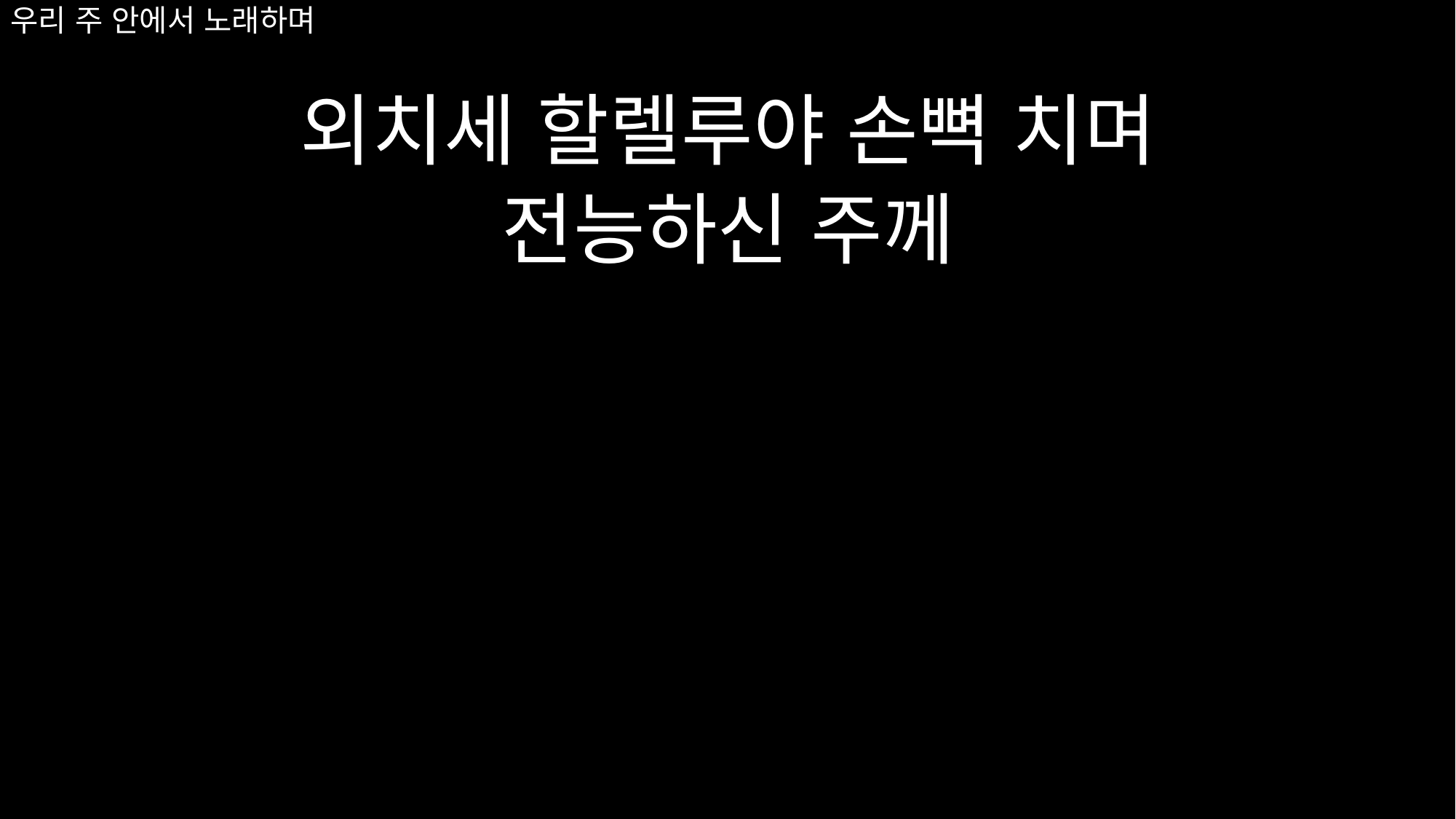

외치세 할렐루야 손뼉 치며
전능하신 주께

# 우리 주 안에서 노래하며